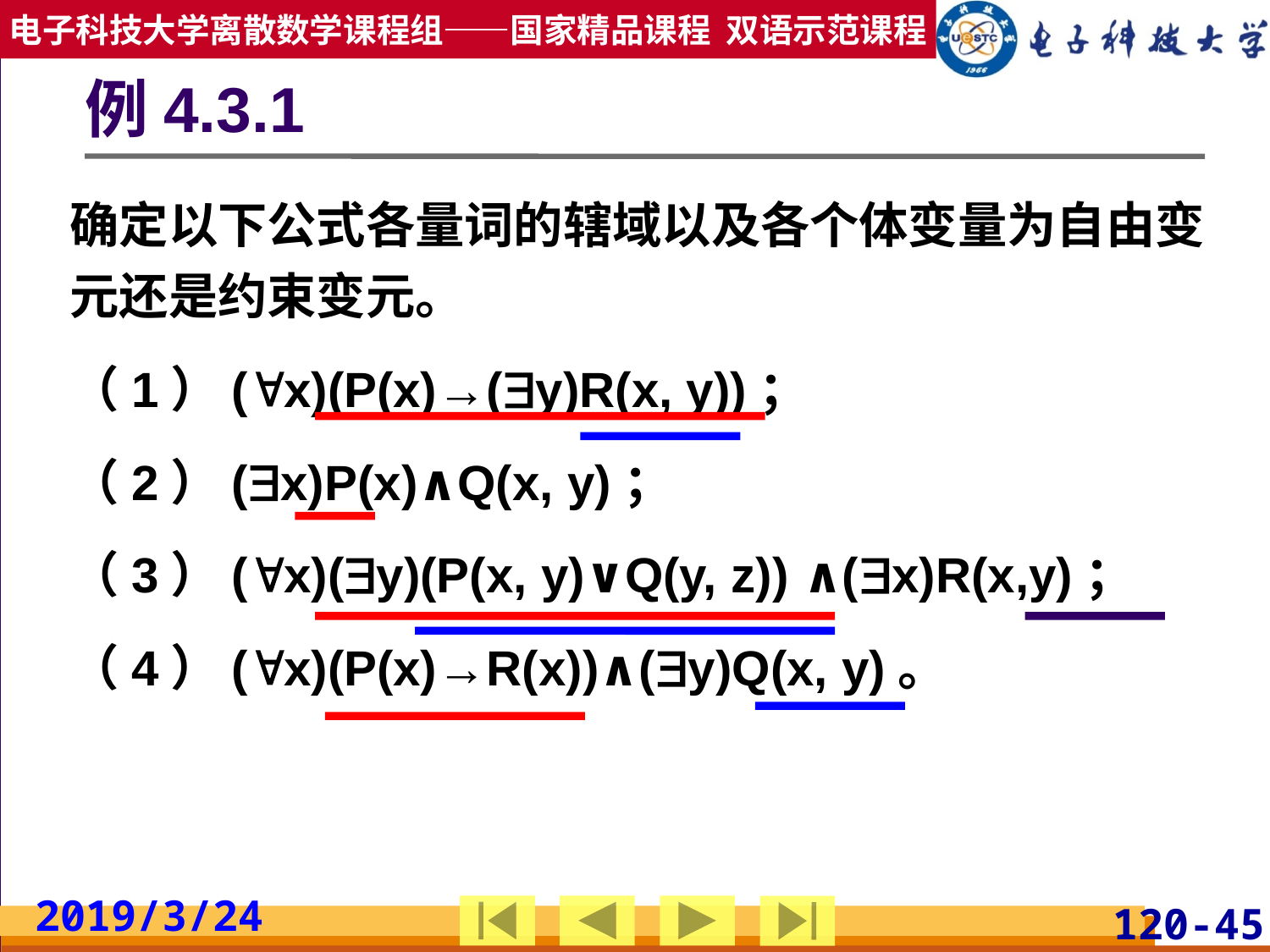

# 例4.3.1
确定以下公式各量词的辖域以及各个体变量为自由变元还是约束变元。
（1）(∀x)(P(x)→(∃y)R(x, y))；
（2）(∃x)P(x)∧Q(x, y)；
（3）(∀x)(∃y)(P(x, y)∨Q(y, z)) ∧(∃x)R(x,y)；
（4）(∀x)(P(x)→R(x))∧(∃y)Q(x, y)。

2019/3/24